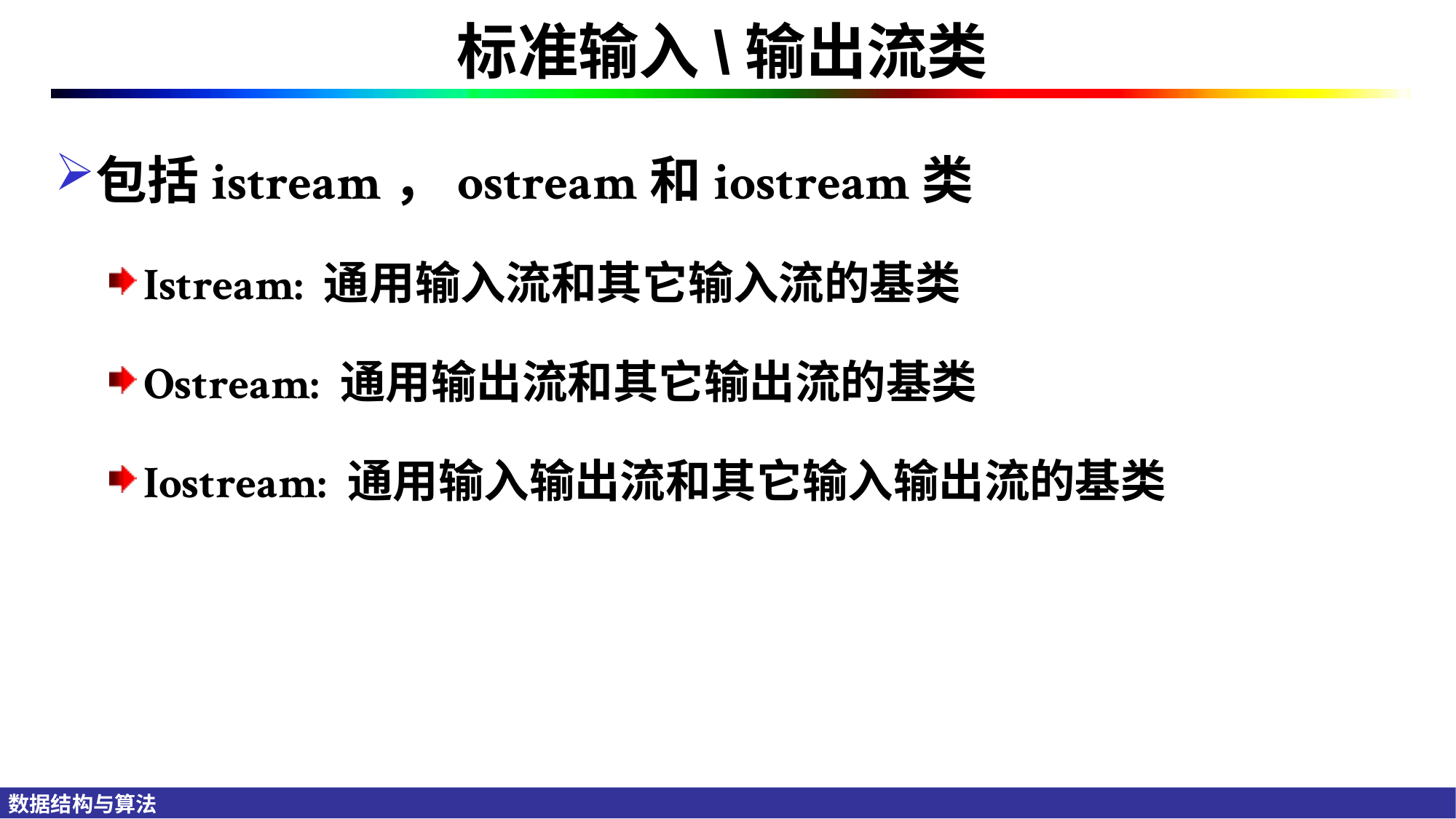

# 标准输入\输出流类
包括istream，ostream和iostream类
Istream: 通用输入流和其它输入流的基类
Ostream: 通用输出流和其它输出流的基类
Iostream: 通用输入输出流和其它输入输出流的基类